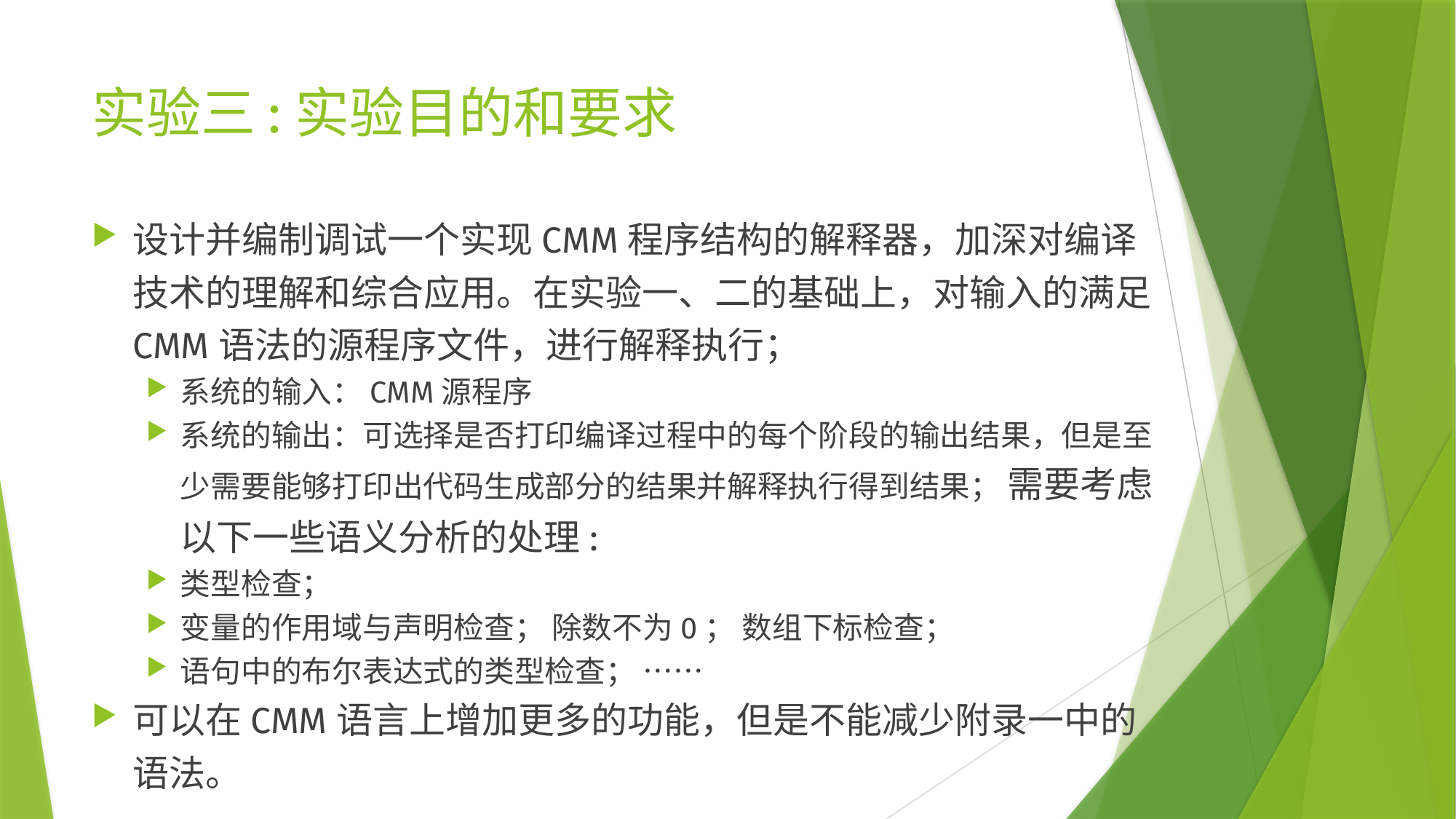

# 实验三:实验目的和要求
设计并编制调试一个实现CMM程序结构的解释器，加深对编译技术的理解和综合应用。在实验一、二的基础上，对输入的满足CMM语法的源程序文件，进行解释执行；
系统的输入：CMM源程序
系统的输出：可选择是否打印编译过程中的每个阶段的输出结果，但是至少需要能够打印出代码生成部分的结果并解释执行得到结果； 需要考虑以下一些语义分析的处理:
类型检查；
变量的作用域与声明检查； 除数不为0； 数组下标检查；
语句中的布尔表达式的类型检查； ……
可以在CMM语言上增加更多的功能，但是不能减少附录一中的语法。